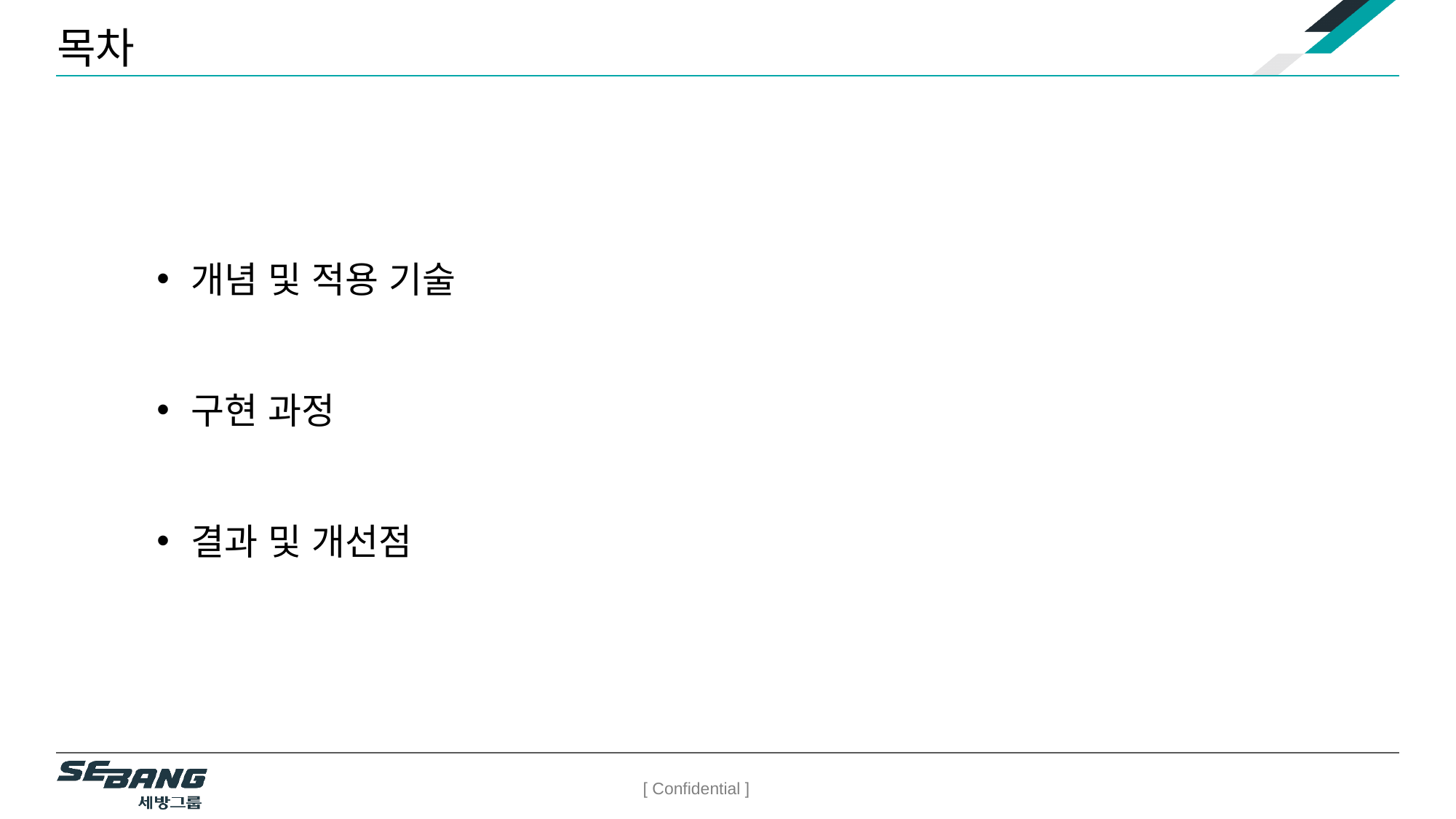

목차
개념 및 적용 기술

구현 과정

결과 및 개선점